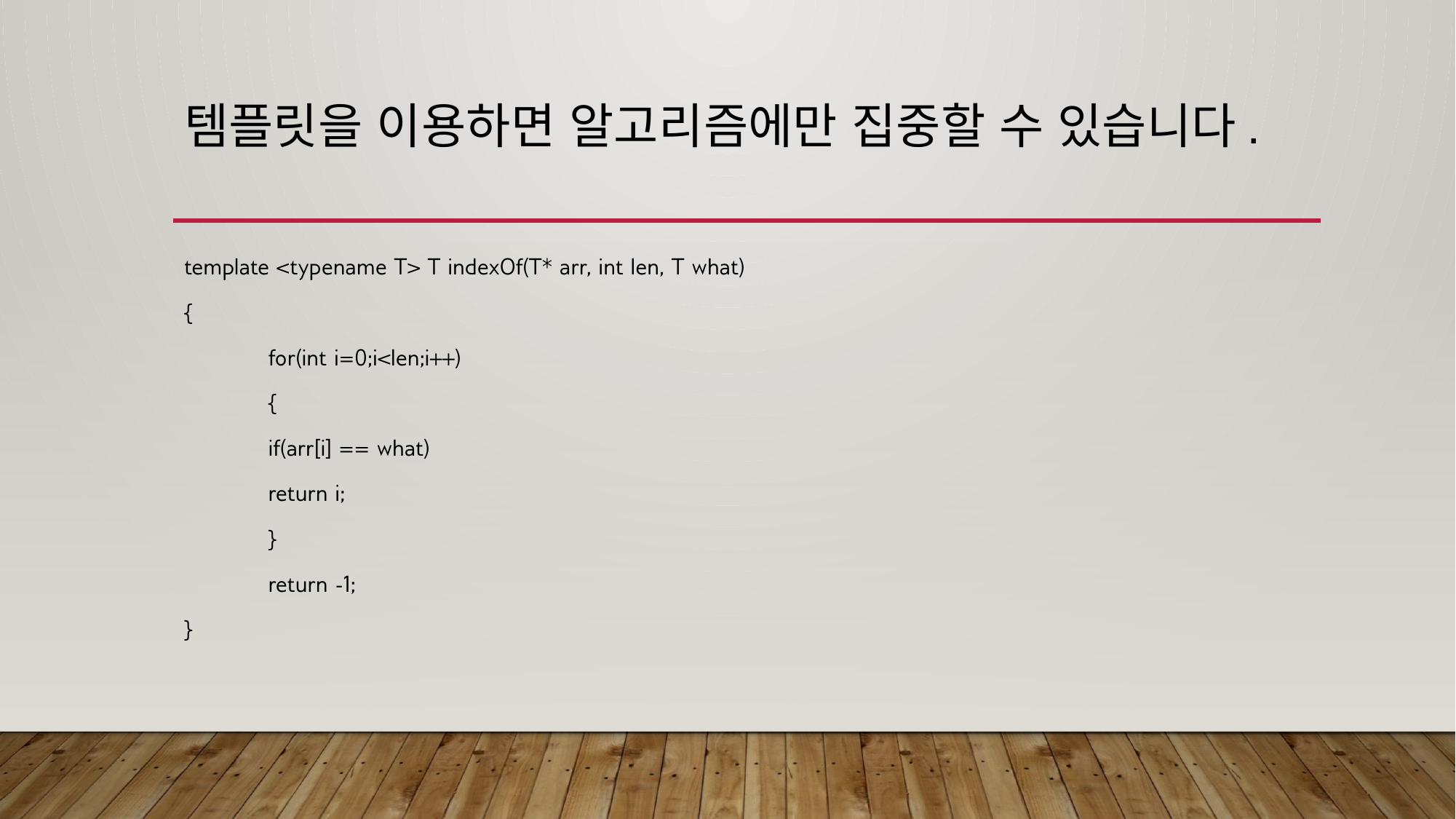

# 템플릿을 이용하면 알고리즘에만 집중할 수 있습니다.
template <typename T> T indexOf(T* arr, int len, T what)
{
	for(int i=0;i<len;i++)
	{
		if(arr[i] == what)
			return i;
	}
	return -1;
}